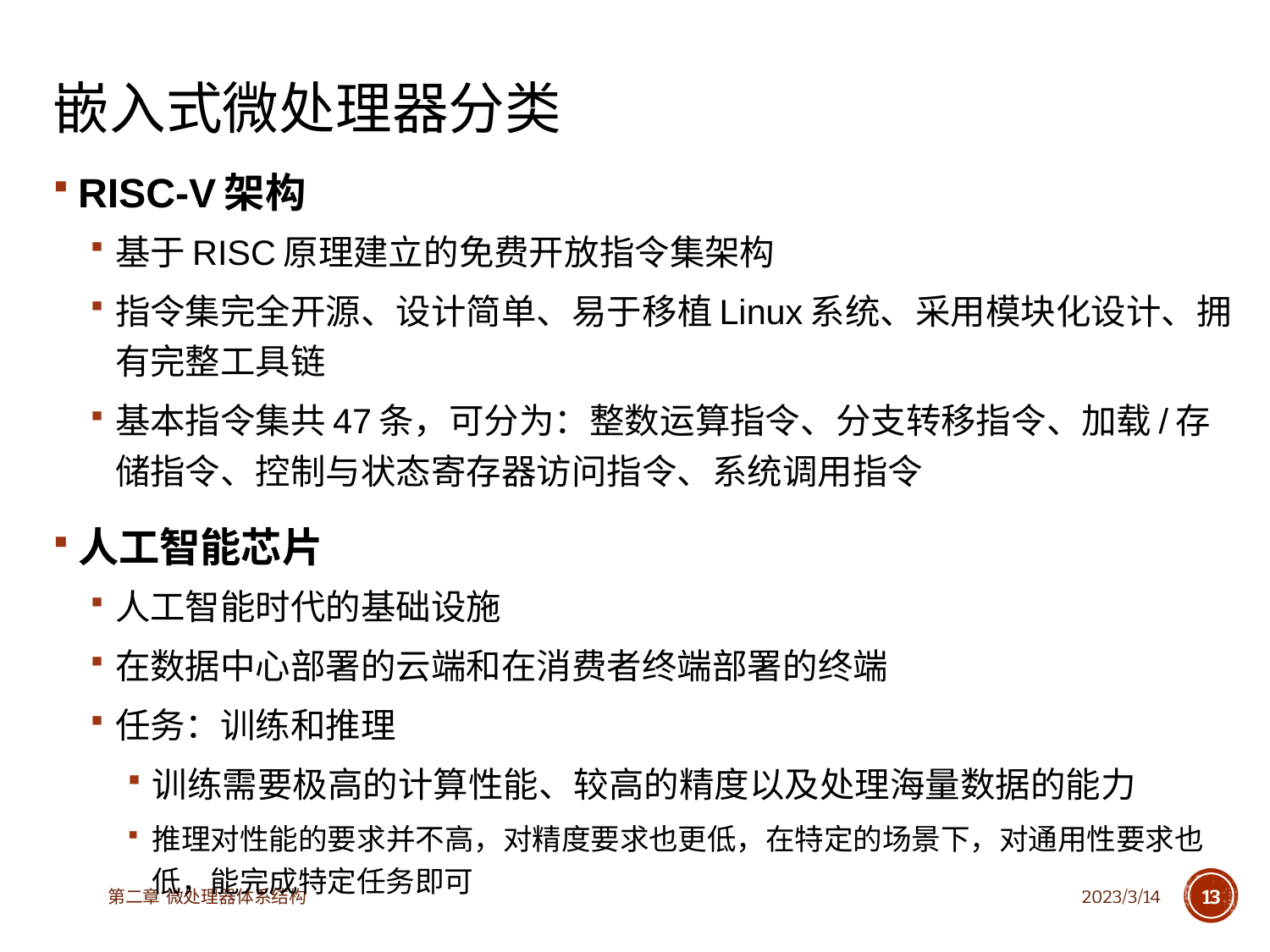

# 嵌入式微处理器分类
RISC-V架构
基于RISC原理建立的免费开放指令集架构
指令集完全开源、设计简单、易于移植Linux系统、采用模块化设计、拥有完整工具链
基本指令集共47条，可分为：整数运算指令、分支转移指令、加载/存储指令、控制与状态寄存器访问指令、系统调用指令
人工智能芯片
人工智能时代的基础设施
在数据中心部署的云端和在消费者终端部署的终端
任务：训练和推理
训练需要极高的计算性能、较高的精度以及处理海量数据的能力
推理对性能的要求并不高，对精度要求也更低，在特定的场景下，对通用性要求也低，能完成特定任务即可
第二章 微处理器体系结构
2023/3/14
13